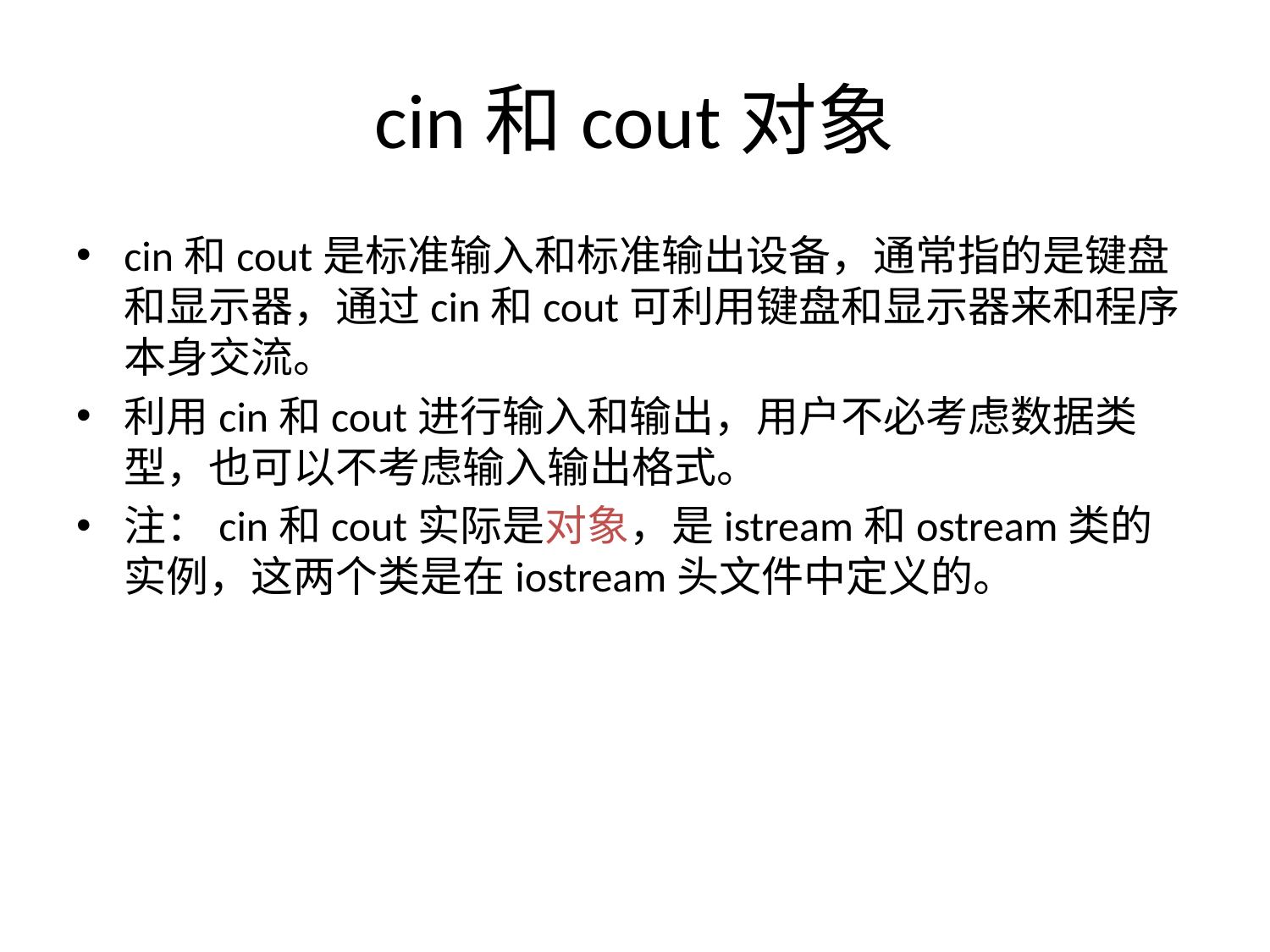

# cin和cout对象
cin和cout是标准输入和标准输出设备，通常指的是键盘和显示器，通过cin和cout可利用键盘和显示器来和程序本身交流。
利用cin和cout进行输入和输出，用户不必考虑数据类型，也可以不考虑输入输出格式。
注：cin和cout实际是对象，是istream和ostream类的实例，这两个类是在iostream头文件中定义的。